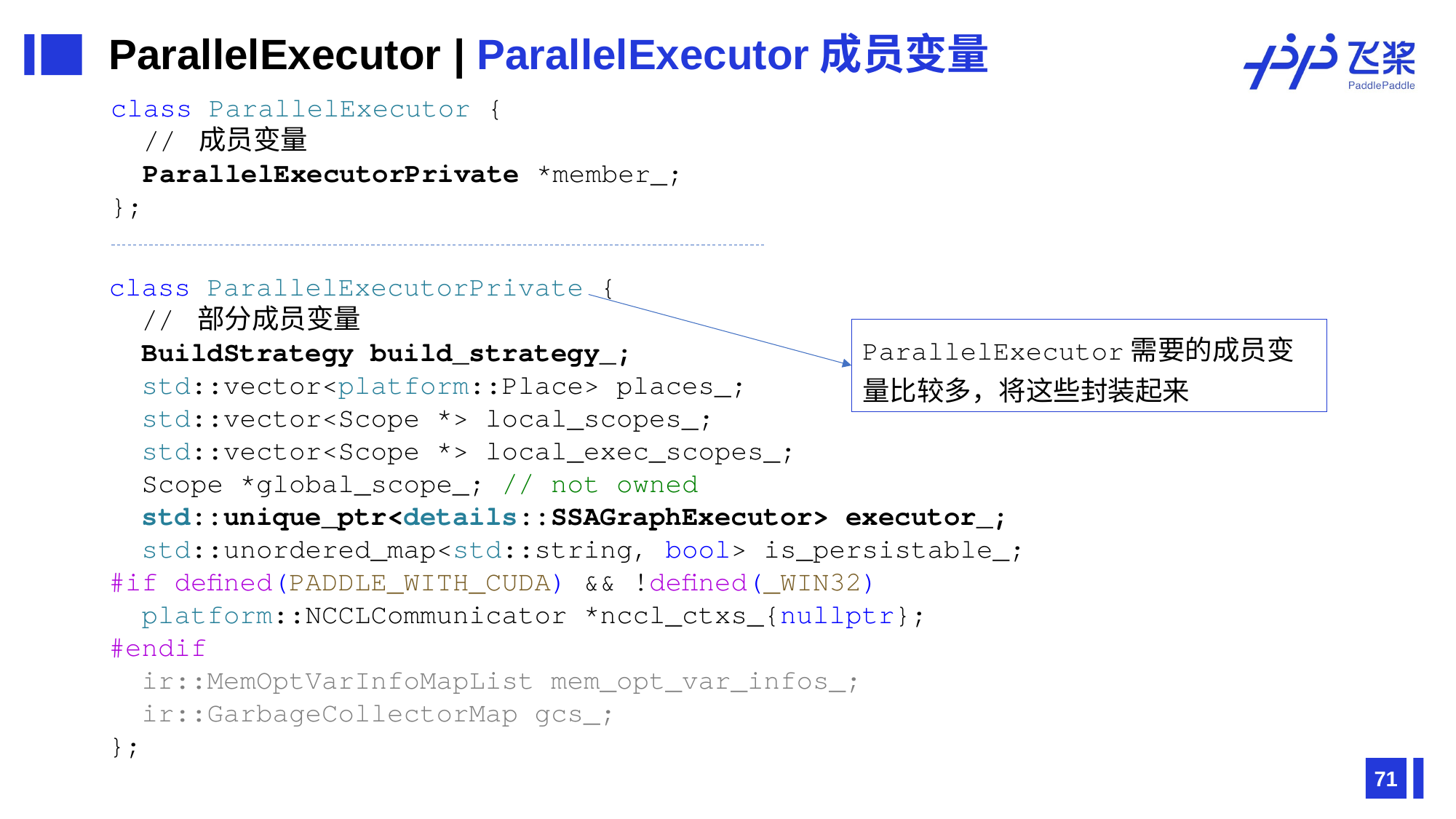

ParallelExecutor | ParallelExecutor成员变量
class ParallelExecutor {
  // 成员变量
  ParallelExecutorPrivate *member_;
};

class ParallelExecutorPrivate {
  // 部分成员变量
  BuildStrategy build_strategy_;
  std::vector<platform::Place> places_;
  std::vector<Scope *> local_scopes_;
  std::vector<Scope *> local_exec_scopes_;
  Scope *global_scope_; // not owned
  std::unique_ptr<details::SSAGraphExecutor> executor_;
  std::unordered_map<std::string, bool> is_persistable_;
#if defined(PADDLE_WITH_CUDA) && !defined(_WIN32)
  platform::NCCLCommunicator *nccl_ctxs_{nullptr};
#endif
  ir::MemOptVarInfoMapList mem_opt_var_infos_;
  ir::GarbageCollectorMap gcs_;
};
ParallelExecutor需要的成员变量比较多，将这些封装起来
71